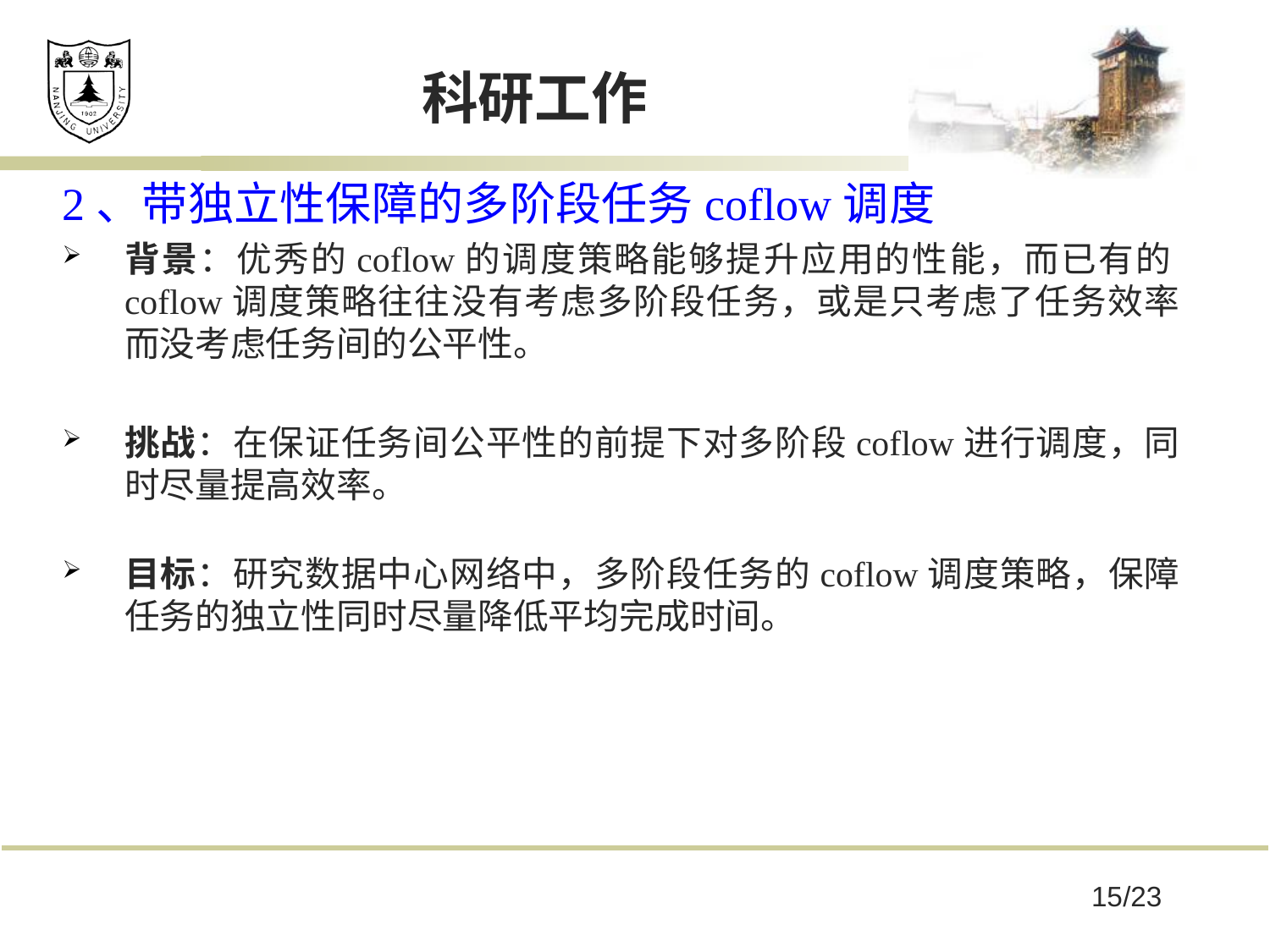

# 科研工作
2、带独立性保障的多阶段任务coflow调度
背景：优秀的coflow的调度策略能够提升应用的性能，而已有的coflow调度策略往往没有考虑多阶段任务，或是只考虑了任务效率而没考虑任务间的公平性。

挑战：在保证任务间公平性的前提下对多阶段coflow进行调度，同时尽量提高效率。

目标：研究数据中心网络中，多阶段任务的coflow调度策略，保障任务的独立性同时尽量降低平均完成时间。

15/23